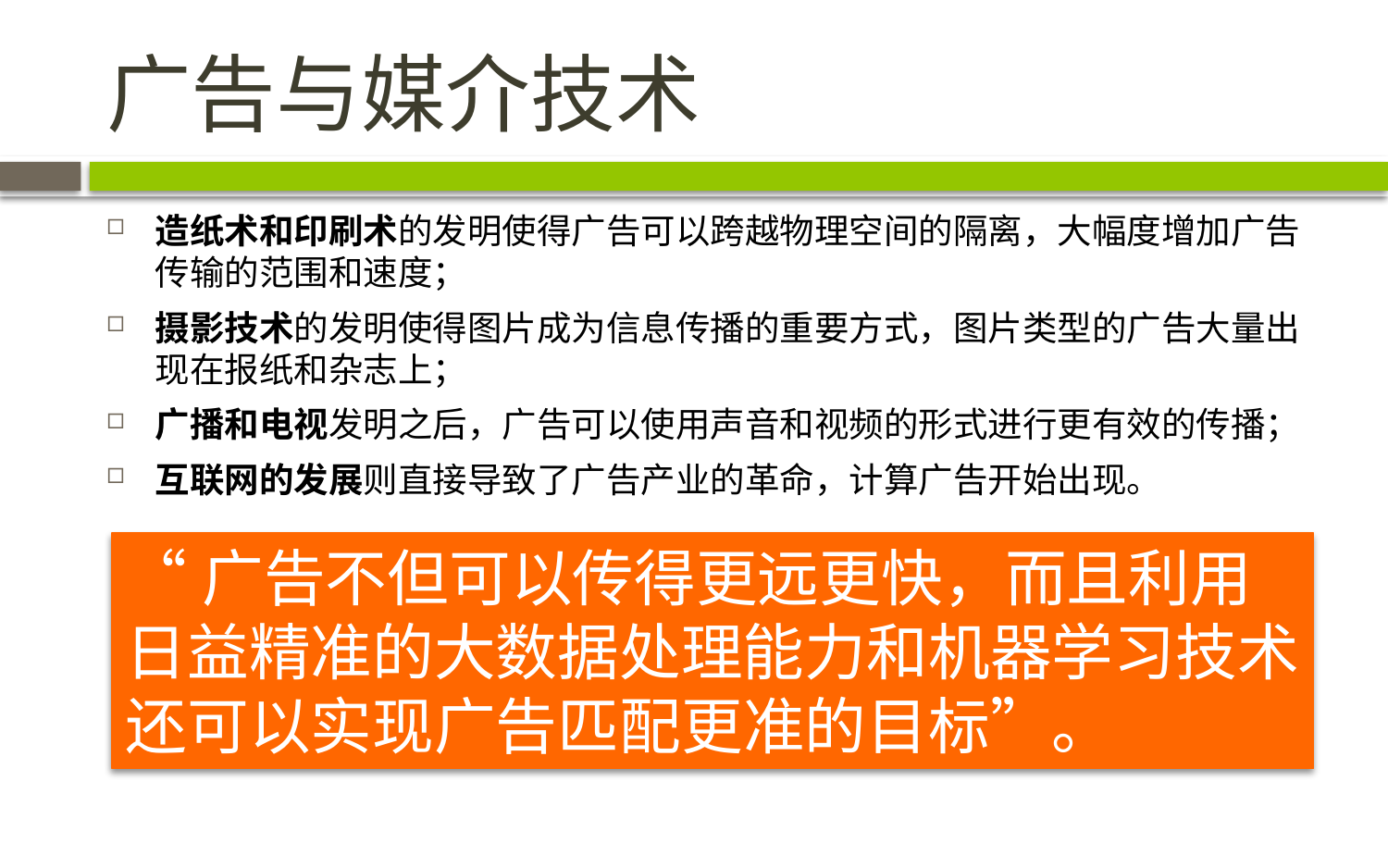

# 广告与媒介技术
造纸术和印刷术的发明使得广告可以跨越物理空间的隔离，大幅度增加广告传输的范围和速度；
摄影技术的发明使得图片成为信息传播的重要方式，图片类型的广告大量出现在报纸和杂志上；
广播和电视发明之后，广告可以使用声音和视频的形式进行更有效的传播；
互联网的发展则直接导致了广告产业的革命，计算广告开始出现。
“广告不但可以传得更远更快，而且利用日益精准的大数据处理能力和机器学习技术还可以实现广告匹配更准的目标”。